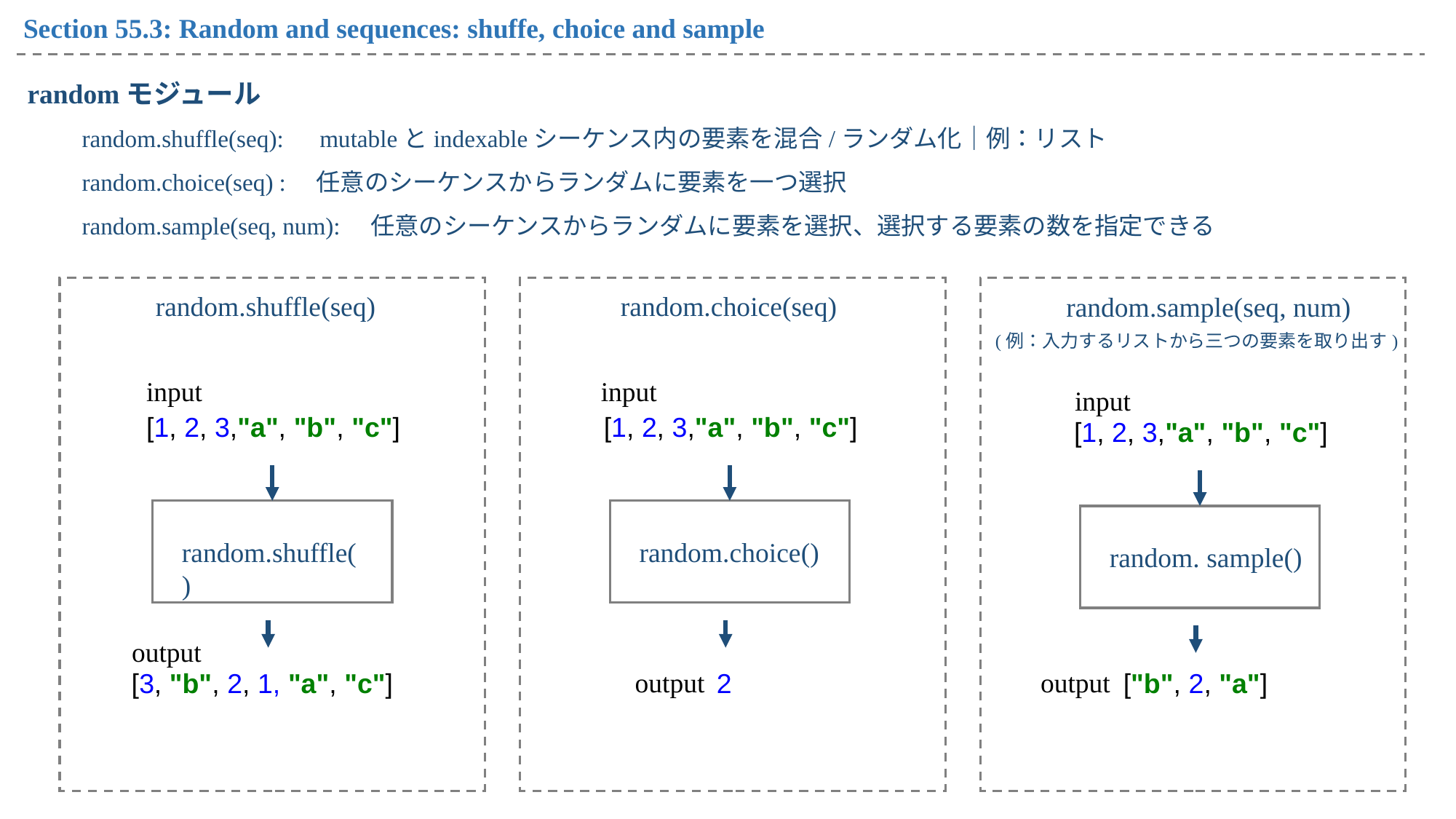

Section 55.3: Random and sequences: shuffe, choice and sample
randomモジュール
random.shuffle(seq):　mutableとindexableシーケンス内の要素を混合/ランダム化｜例：リスト
random.choice(seq) :　任意のシーケンスからランダムに要素を一つ選択
random.sample(seq, num):　任意のシーケンスからランダムに要素を選択、選択する要素の数を指定できる

random.shuffle(seq)
random.choice(seq)
random.sample(seq, num)
(例：入力するリストから三つの要素を取り出す)
input
input
input
[1, 2, 3,"a", "b", "c"]
[1, 2, 3,"a", "b", "c"]
[1, 2, 3,"a", "b", "c"]

random.shuffle()
random.choice()
random. sample()
output
output
output
["b", 2, "a"]
[3, "b", 2, 1, "a", "c"]
2